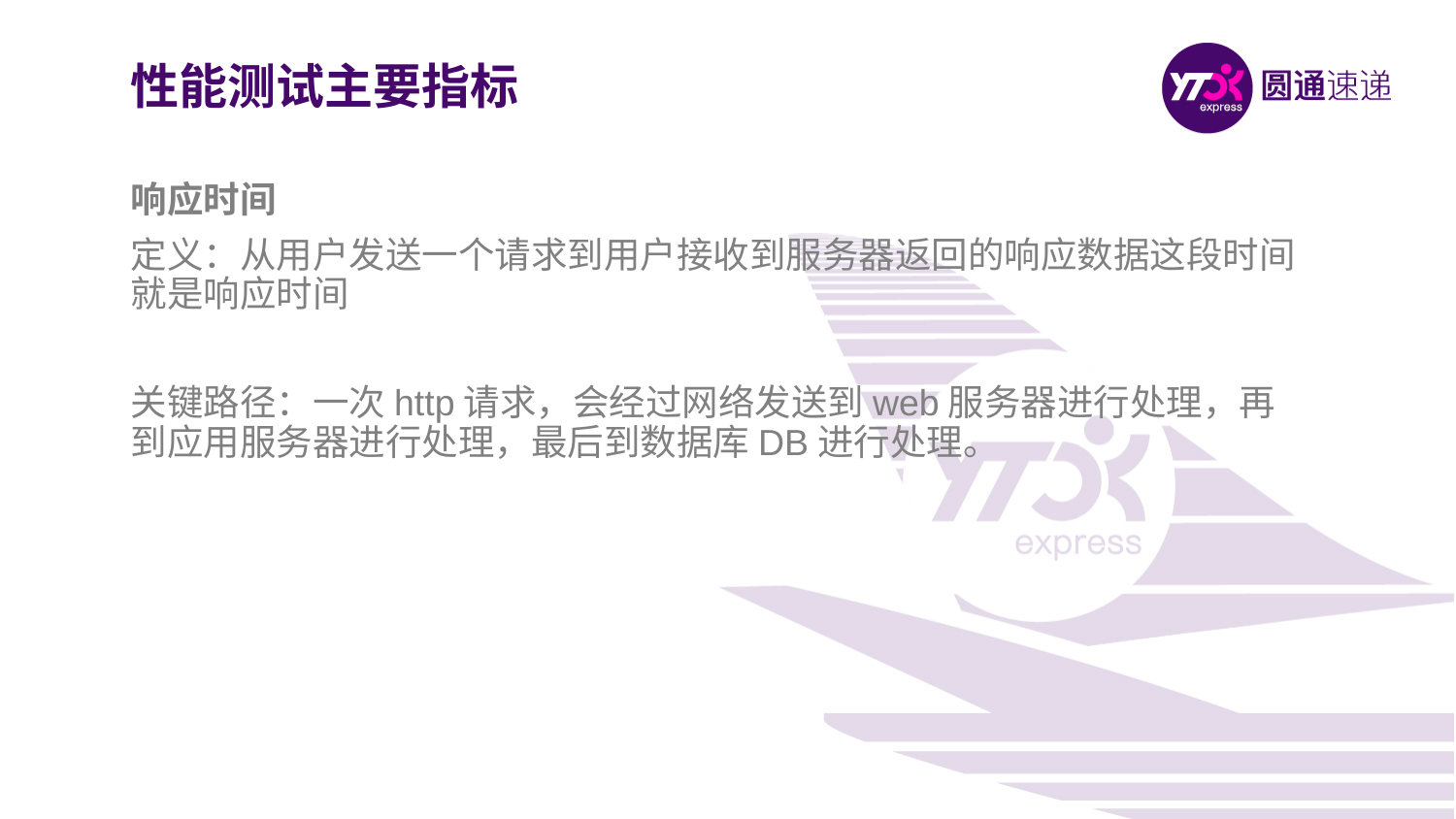

性能测试主要指标

响应时间
定义：从用户发送一个请求到用户接收到服务器返回的响应数据这段时间就是响应时间

关键路径：一次http请求，会经过网络发送到web服务器进行处理，再到应用服务器进行处理，最后到数据库DB进行处理。